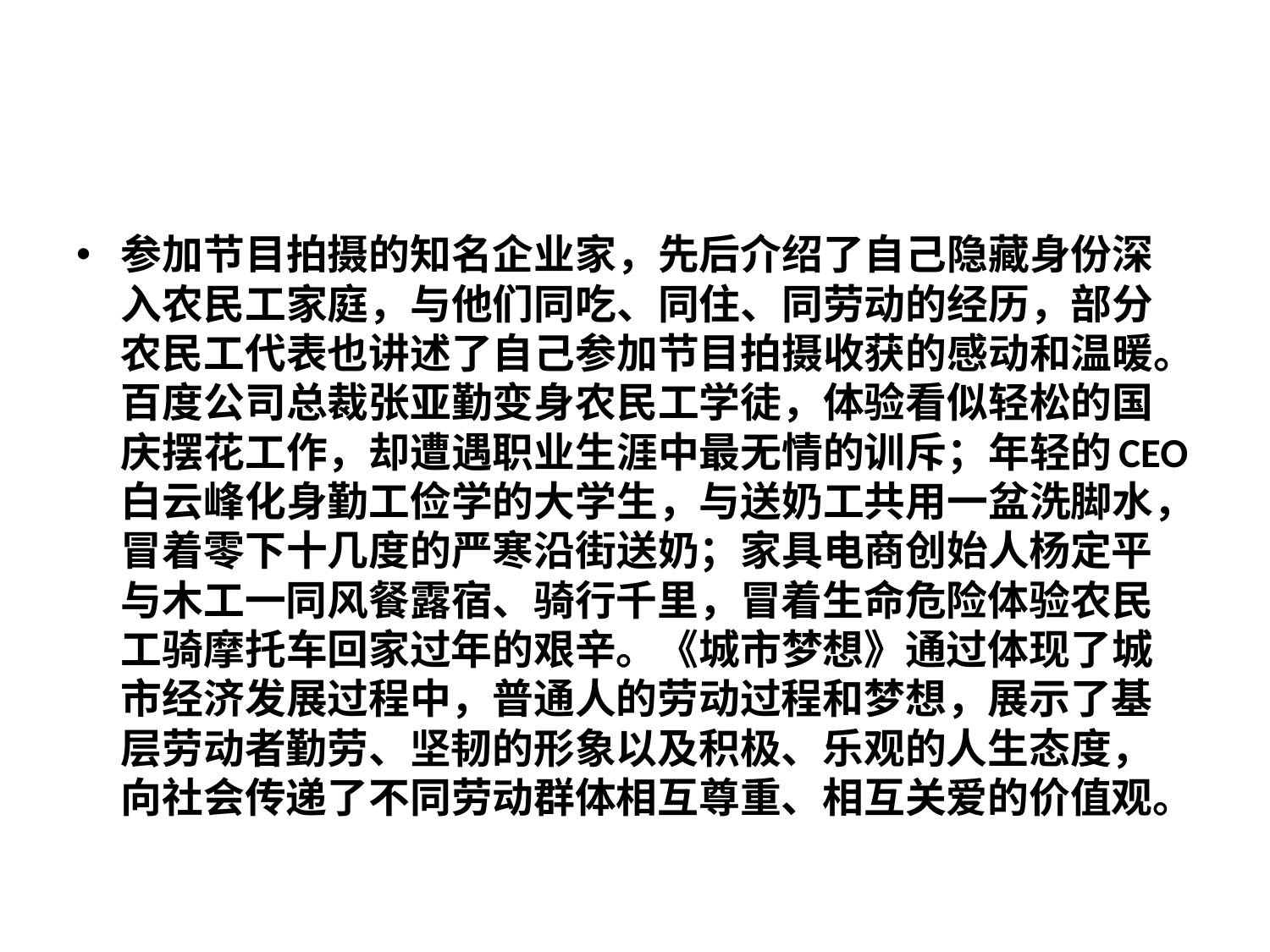

#
参加节目拍摄的知名企业家，先后介绍了自己隐藏身份深入农民工家庭，与他们同吃、同住、同劳动的经历，部分农民工代表也讲述了自己参加节目拍摄收获的感动和温暖。百度公司总裁张亚勤变身农民工学徒，体验看似轻松的国庆摆花工作，却遭遇职业生涯中最无情的训斥；年轻的CEO白云峰化身勤工俭学的大学生，与送奶工共用一盆洗脚水，冒着零下十几度的严寒沿街送奶；家具电商创始人杨定平与木工一同风餐露宿、骑行千里，冒着生命危险体验农民工骑摩托车回家过年的艰辛。《城市梦想》通过体现了城市经济发展过程中，普通人的劳动过程和梦想，展示了基层劳动者勤劳、坚韧的形象以及积极、乐观的人生态度，向社会传递了不同劳动群体相互尊重、相互关爱的价值观。